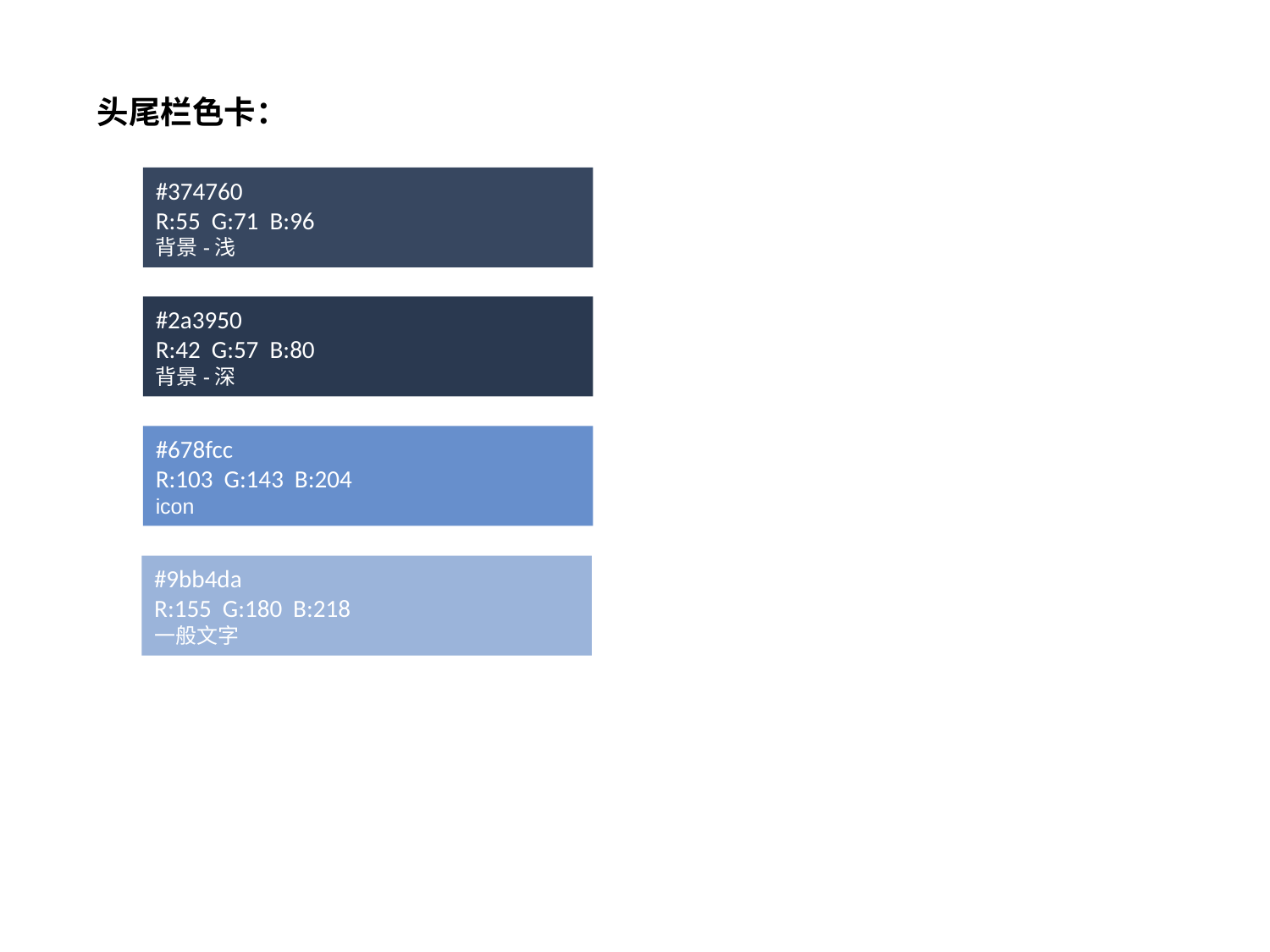

头尾栏色卡：
#374760
R:55  G:71  B:96
背景-浅
#2a3950
R:42  G:57  B:80
背景-深
#678fcc
R:103  G:143  B:204
icon
#9bb4da
R:155  G:180  B:218
一般文字